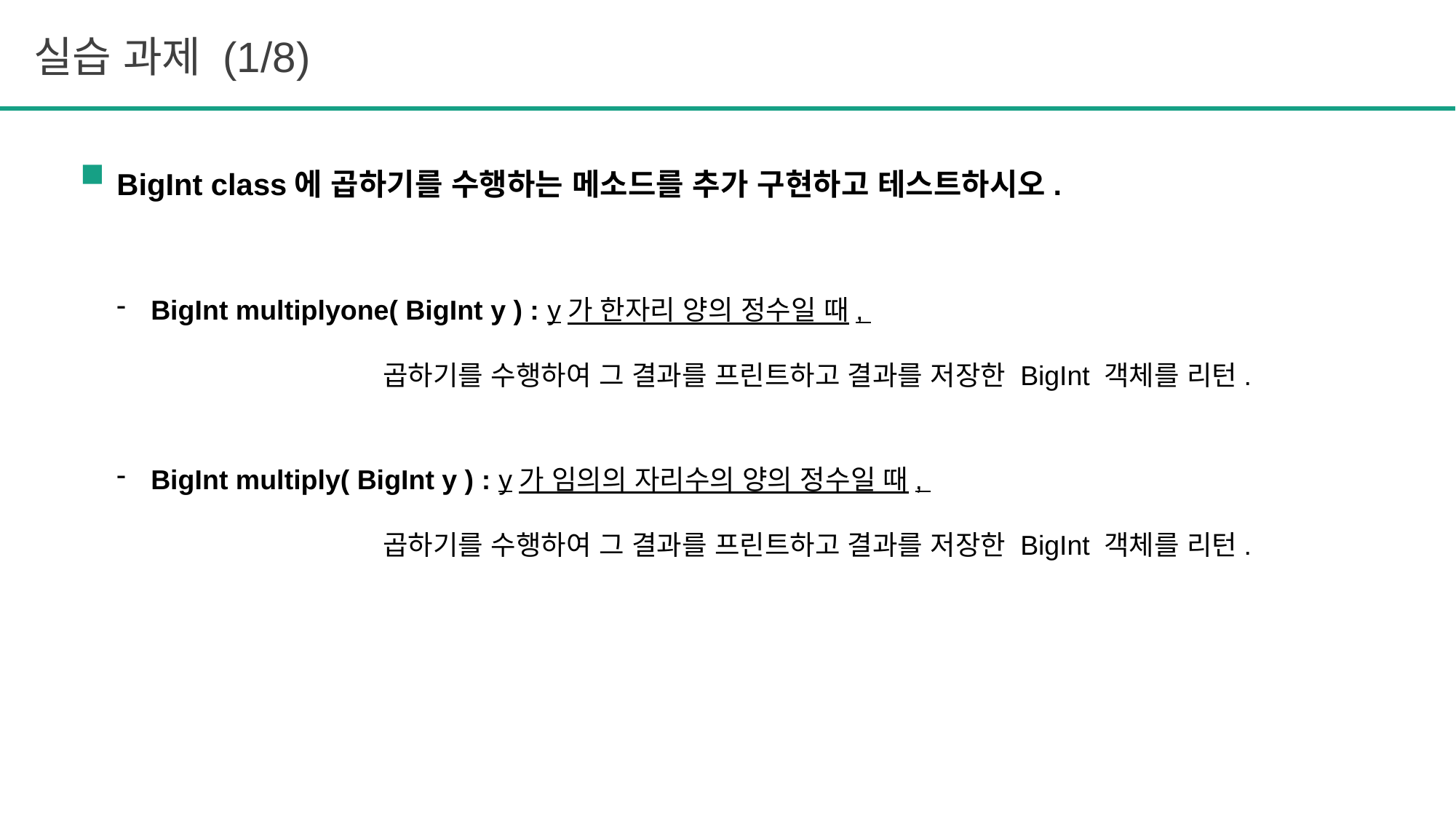

실습 과제 (1/8)
BigInt class에 곱하기를 수행하는 메소드를 추가 구현하고 테스트하시오.

BigInt multiplyone( BigInt y ) : y가 한자리 양의 정수일 때,
                                  곱하기를 수행하여 그 결과를 프린트하고 결과를 저장한 BigInt 객체를 리턴.

BigInt multiply( BigInt y ) : y가 임의의 자리수의 양의 정수일 때,
                                  곱하기를 수행하여 그 결과를 프린트하고 결과를 저장한 BigInt 객체를 리턴.